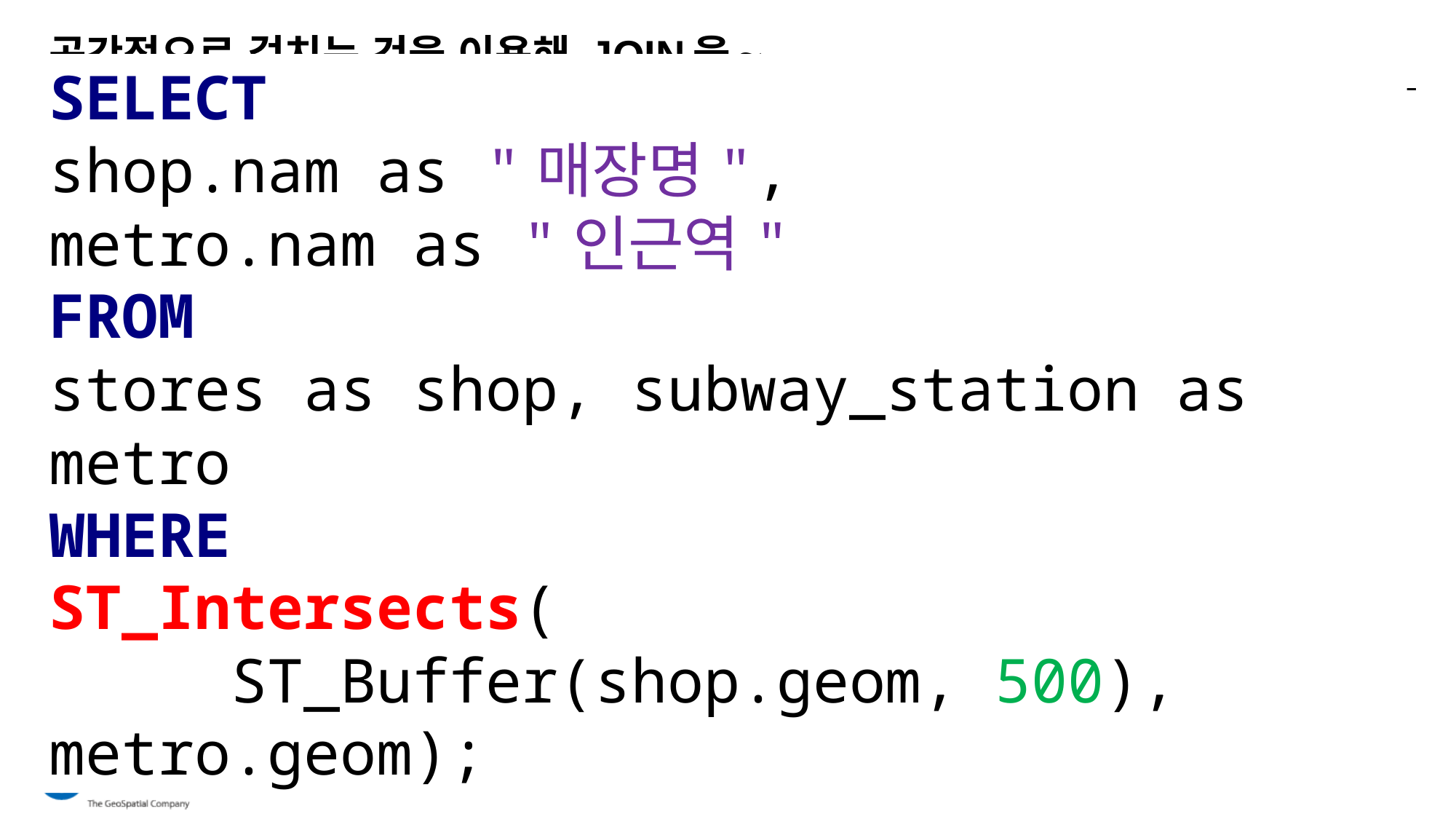

# 공간적으로 걸치는 것을 이용해 JOIN을~
SELECT
shop.nam as "매장명",
metro.nam as "인근역"
FROM
stores as shop, subway_station as metro
WHERE
ST_Intersects(
     ST_Buffer(shop.geom, 500), metro.geom);
54